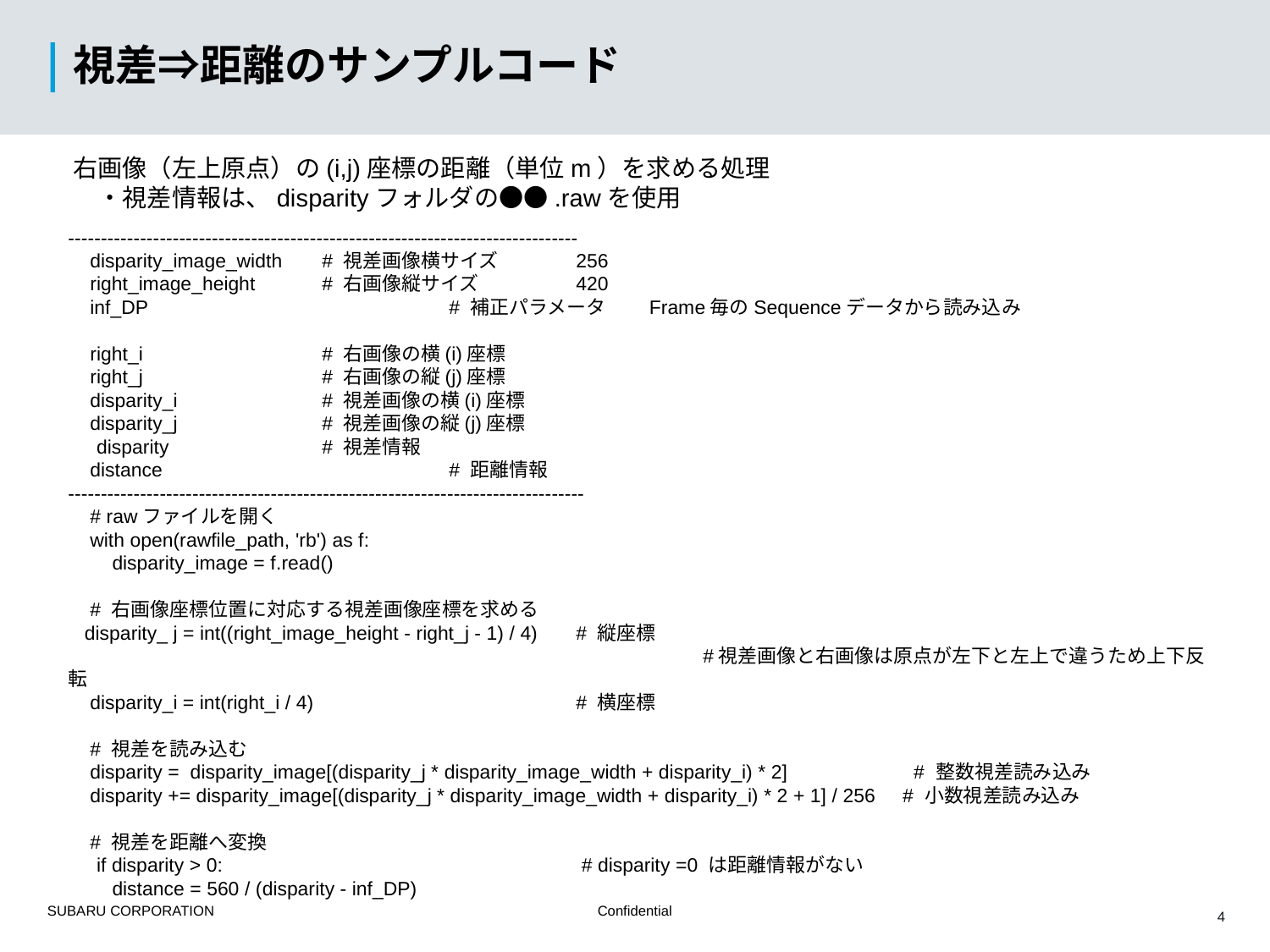

# 視差⇒距離のサンプルコード
右画像（左上原点）の(i,j)座標の距離（単位m）を求める処理
　・視差情報は、disparityフォルダの●●.rawを使用
------------------------------------------------------------------------------
    disparity_image_width	# 視差画像横サイズ 	256
    right_image_height	# 右画像縦サイズ  	420
    inf_DP			# 補正パラメータ　　Frame毎のSequenceデータから読み込み

    right_i                         	# 右画像の横(i)座標
    right_j                         	# 右画像の縦(j)座標
    disparity_i		# 視差画像の横(i)座標
    disparity_j　　　　　　 	# 視差画像の縦(j)座標
　 disparity                     	# 視差情報
    distance      	              	# 距離情報
-------------------------------------------------------------------------------
    # rawファイルを開く
    with open(rawfile_path, 'rb') as f:
        disparity_image = f.read()

    # 右画像座標位置に対応する視差画像座標を求める
   disparity_ j = int((right_image_height - right_j - 1) / 4) 	# 縦座標　　　　　　　　　　　　　　　　　　　　　　　　　　　　　　　　　　　　				#視差画像と右画像は原点が左下と左上で違うため上下反転
    disparity_i = int(right_i / 4)  		# 横座標

    # 視差を読み込む
    disparity =  disparity_image[(disparity_j * disparity_image_width + disparity_i) * 2]                       # 整数視差読み込み
    disparity += disparity_image[(disparity_j * disparity_image_width + disparity_i) * 2 + 1] / 256     # 小数視差読み込み

    # 視差を距離へ変換
　 if disparity > 0:			 # disparity =0 は距離情報がない
        distance = 560 / (disparity - inf_DP)